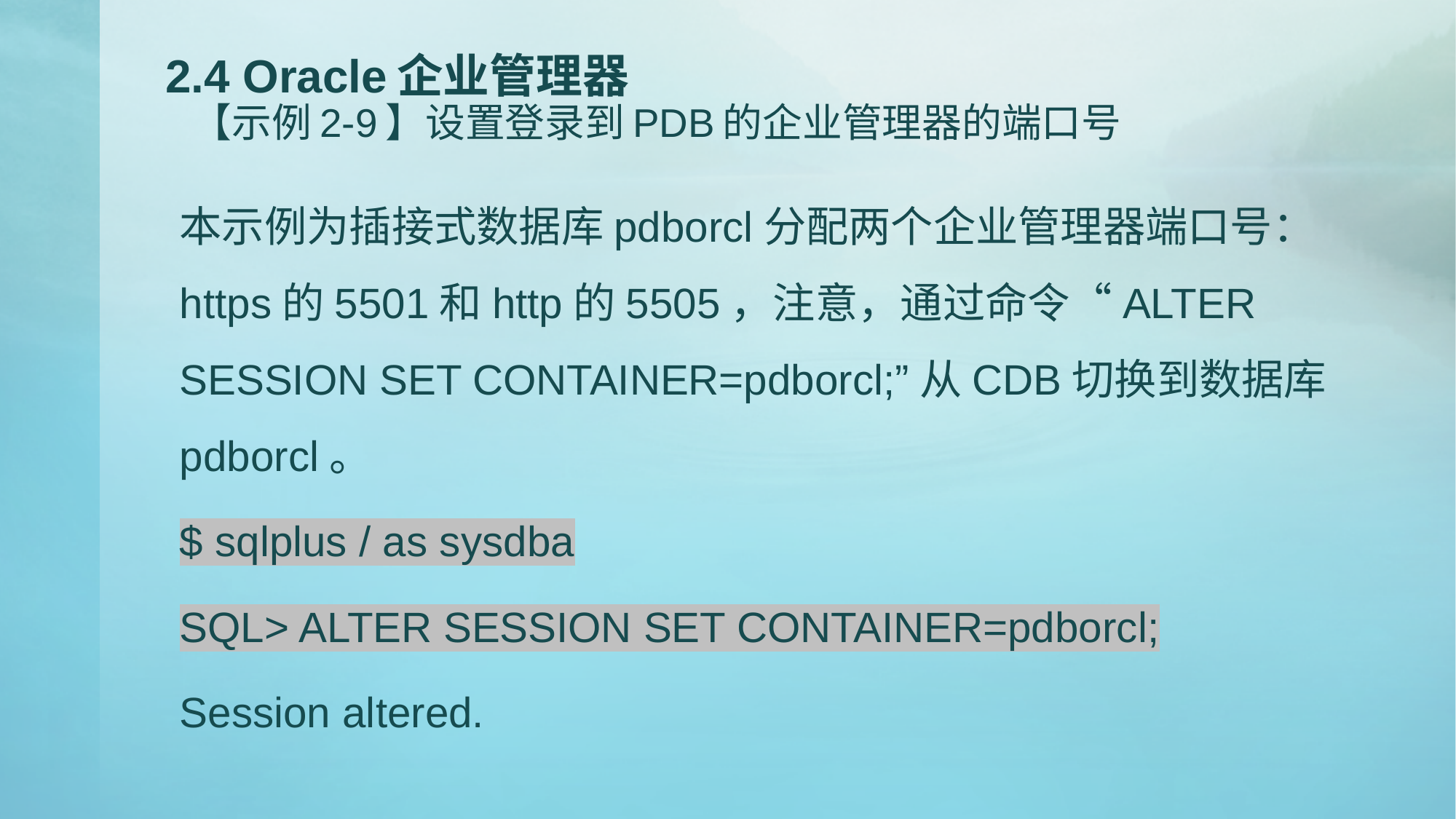

# 2.4 Oracle企业管理器 【示例2-9】设置登录到PDB的企业管理器的端口号
本示例为插接式数据库pdborcl分配两个企业管理器端口号：https的5501和http的5505，注意，通过命令“ALTER SESSION SET CONTAINER=pdborcl;”从CDB切换到数据库pdborcl。
$ sqlplus / as sysdba
SQL> ALTER SESSION SET CONTAINER=pdborcl;
Session altered.